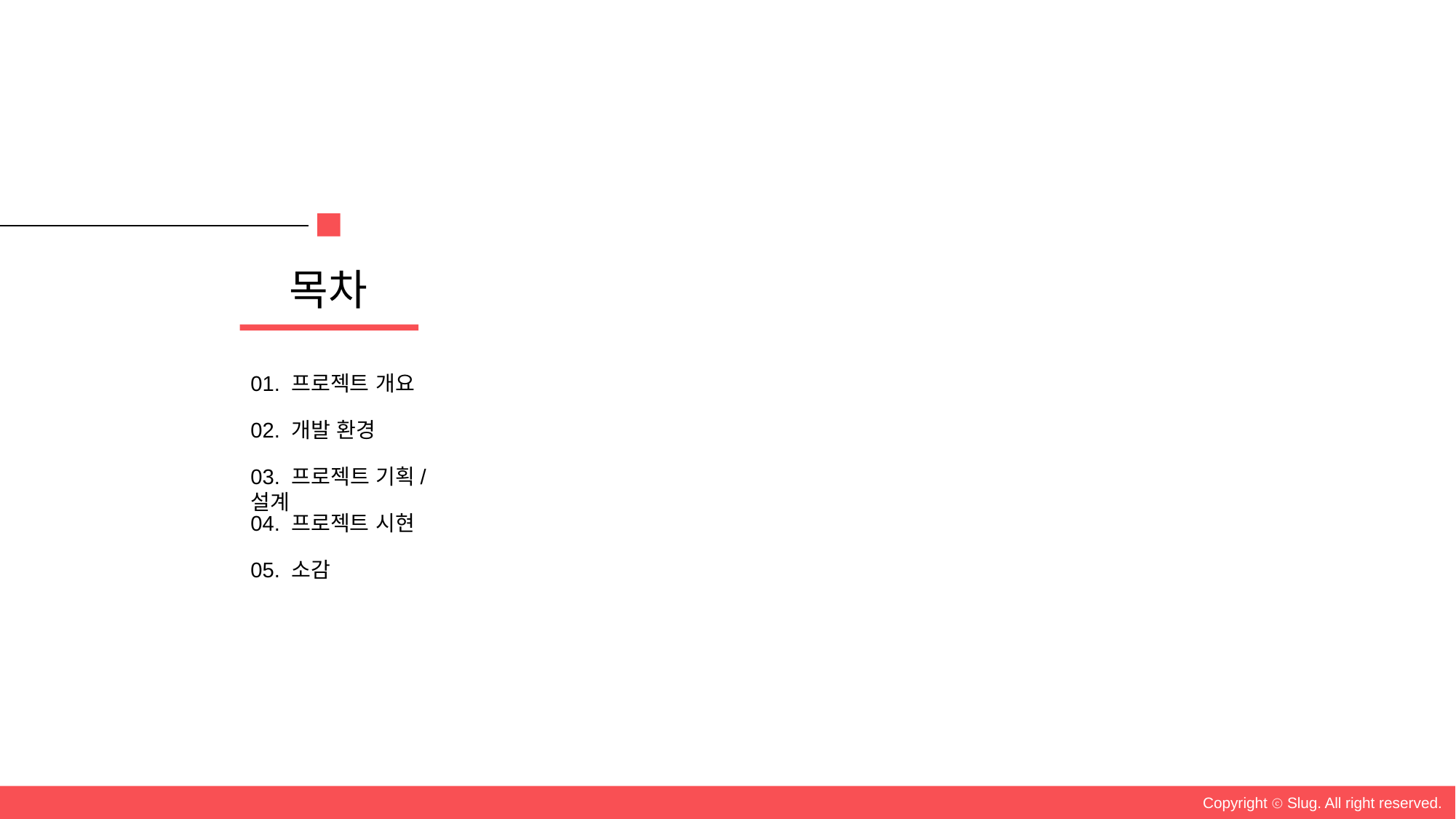

목차

01. 프로젝트 개요
02. 개발 환경
03. 프로젝트 기획/설계
04. 프로젝트 시현
05. 소감

Copyright ⓒ Slug. All right reserved.